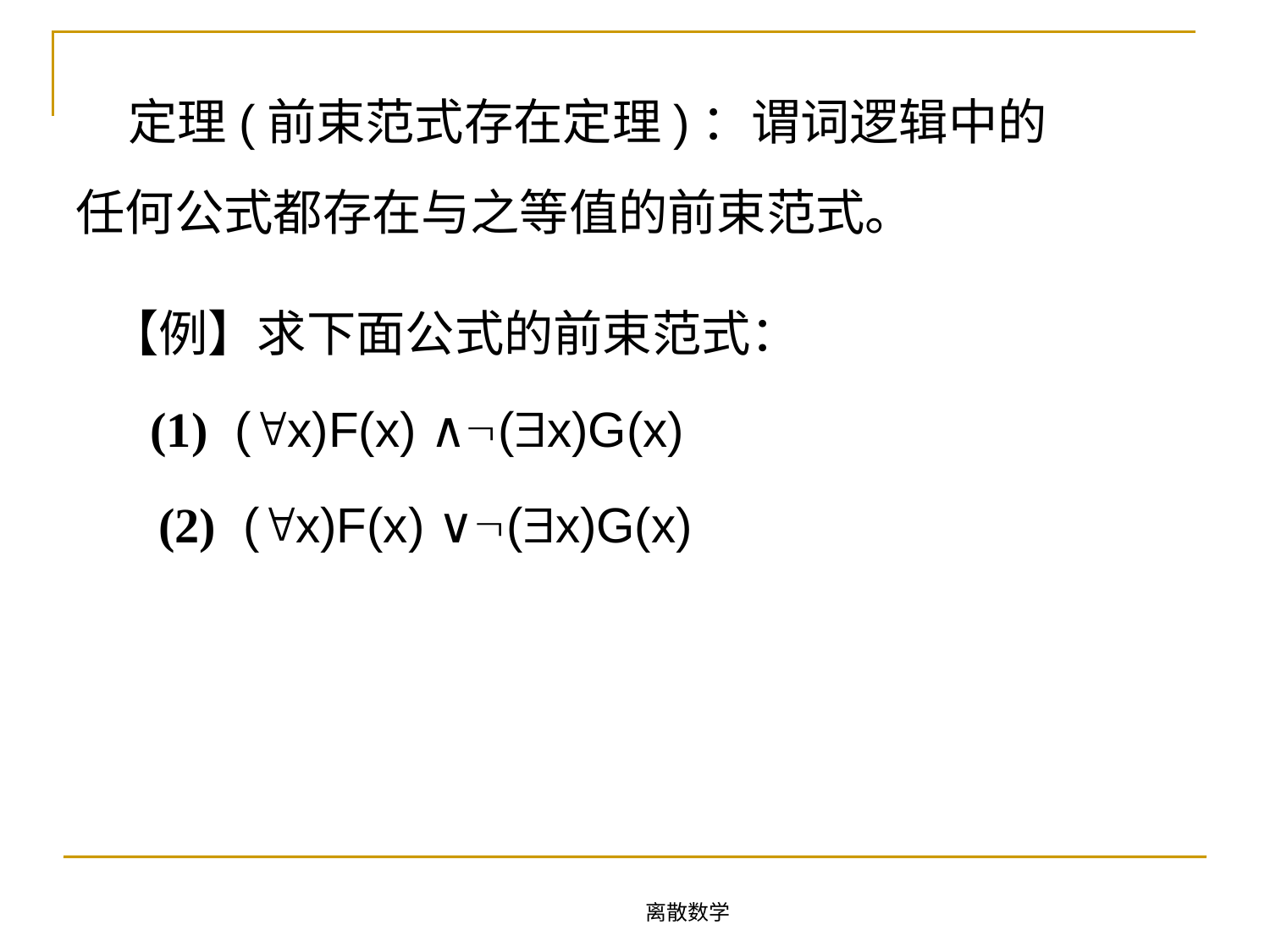

定理(前束范式存在定理)：谓词逻辑中的
任何公式都存在与之等值的前束范式。
 【例】求下面公式的前束范式：
(1)  (∀x)F(x) ∧¬(∃x)G(x)
(2)  (∀x)F(x) ∨¬(∃x)G(x)

离散数学
10